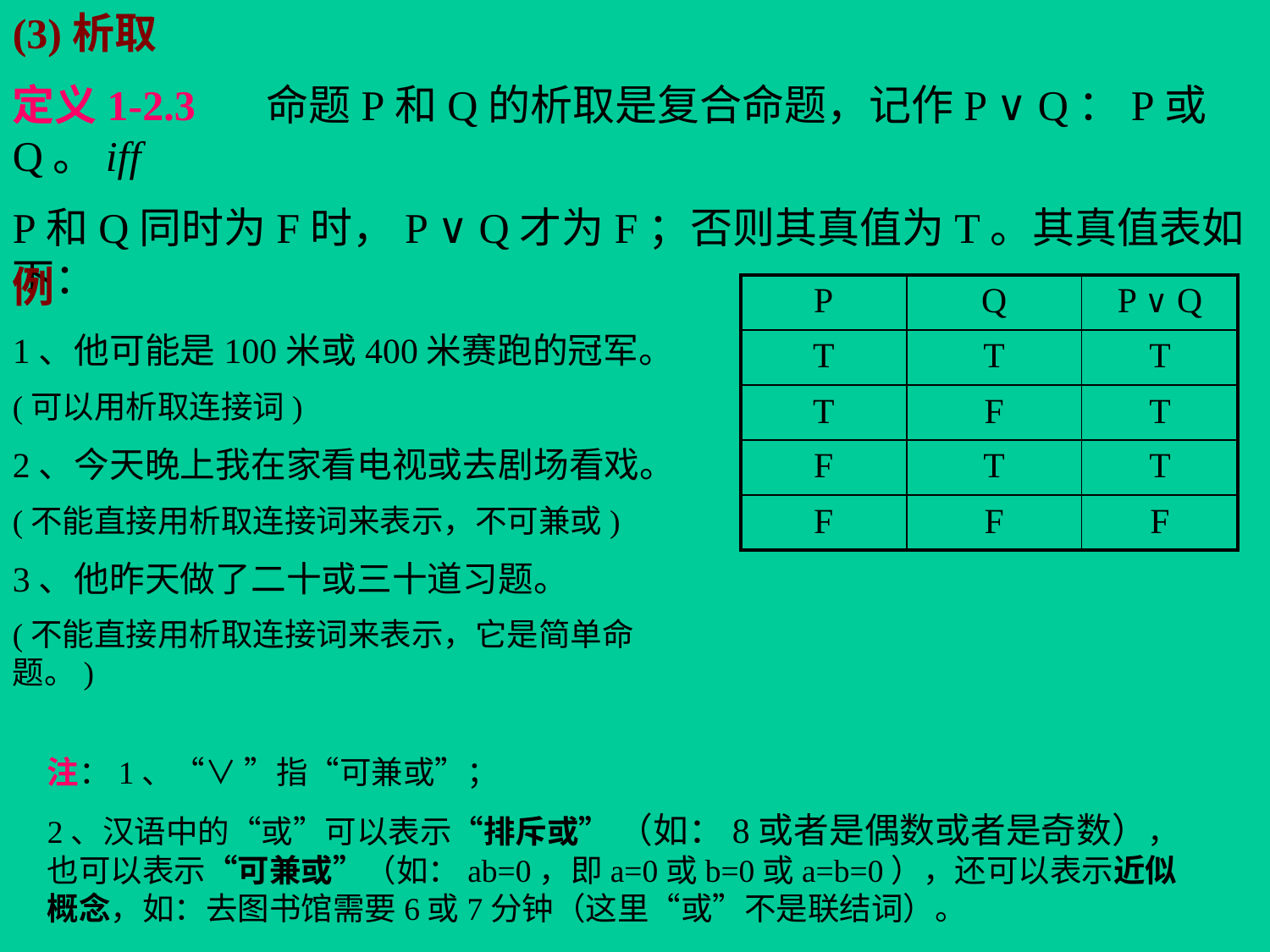

(3)析取
定义1-2.3	命题P和Q的析取是复合命题，记作P ∨ Q：P或Q。iff
P和Q同时为F时，P ∨ Q才为F；否则其真值为T。其真值表如下：
例
1、他可能是100米或400米赛跑的冠军。
(可以用析取连接词)
2、今天晚上我在家看电视或去剧场看戏。
(不能直接用析取连接词来表示，不可兼或)
3、他昨天做了二十或三十道习题。
(不能直接用析取连接词来表示，它是简单命题。)
| P | Q | P ∨ Q |
| --- | --- | --- |
| T | T | T |
| T | F | T |
| F | T | T |
| F | F | F |
注：1、“∨ ”指“可兼或”；
2、汉语中的“或”可以表示“排斥或” （如：8或者是偶数或者是奇数），也可以表示“可兼或”（如：ab=0，即a=0或b=0或a=b=0），还可以表示近似概念，如：去图书馆需要6或7分钟（这里“或”不是联结词）。